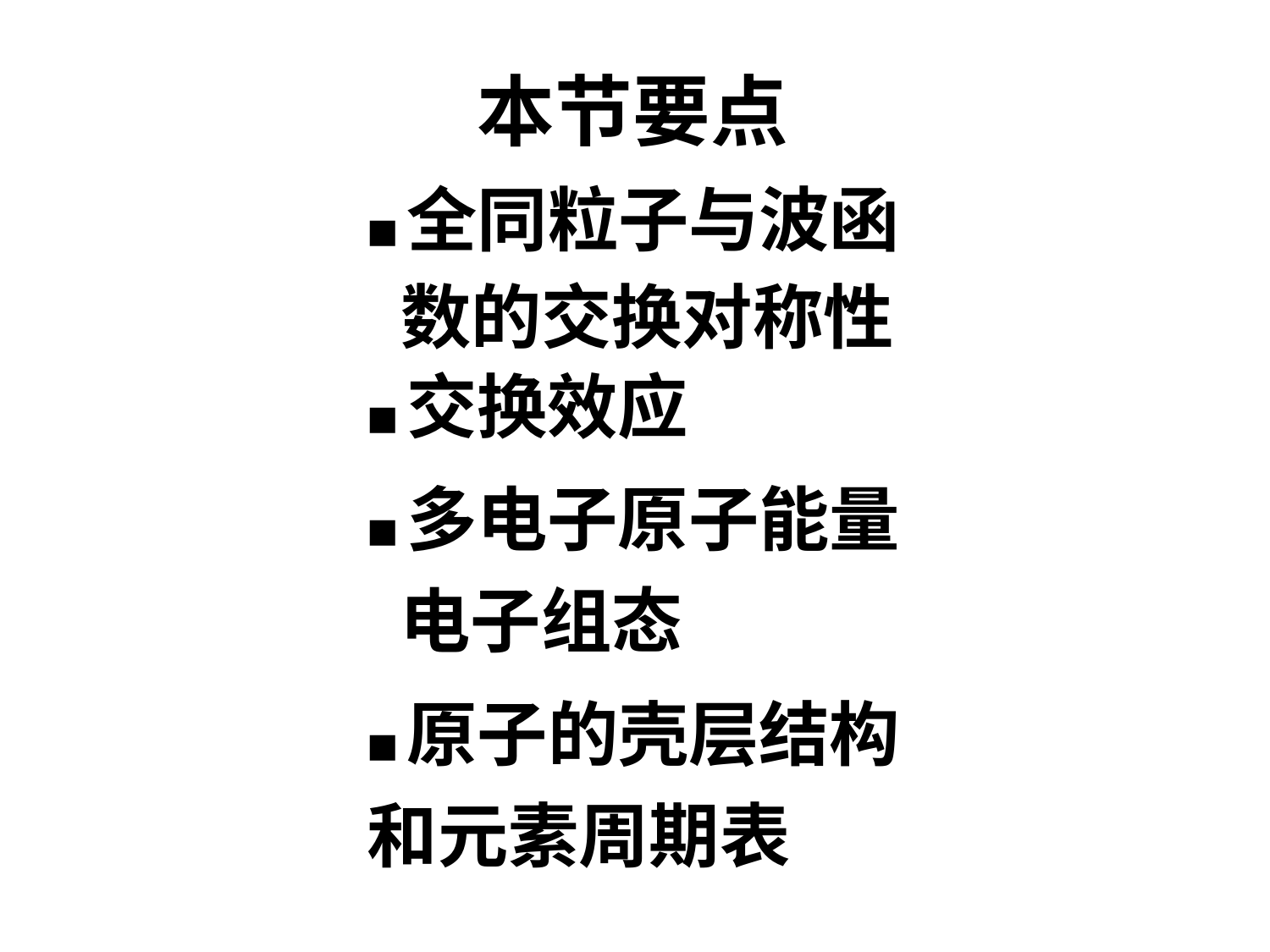

本节要点
■全同粒子与波函
 数的交换对称性
■交换效应
■多电子原子能量
 电子组态
■原子的壳层结构和元素周期表